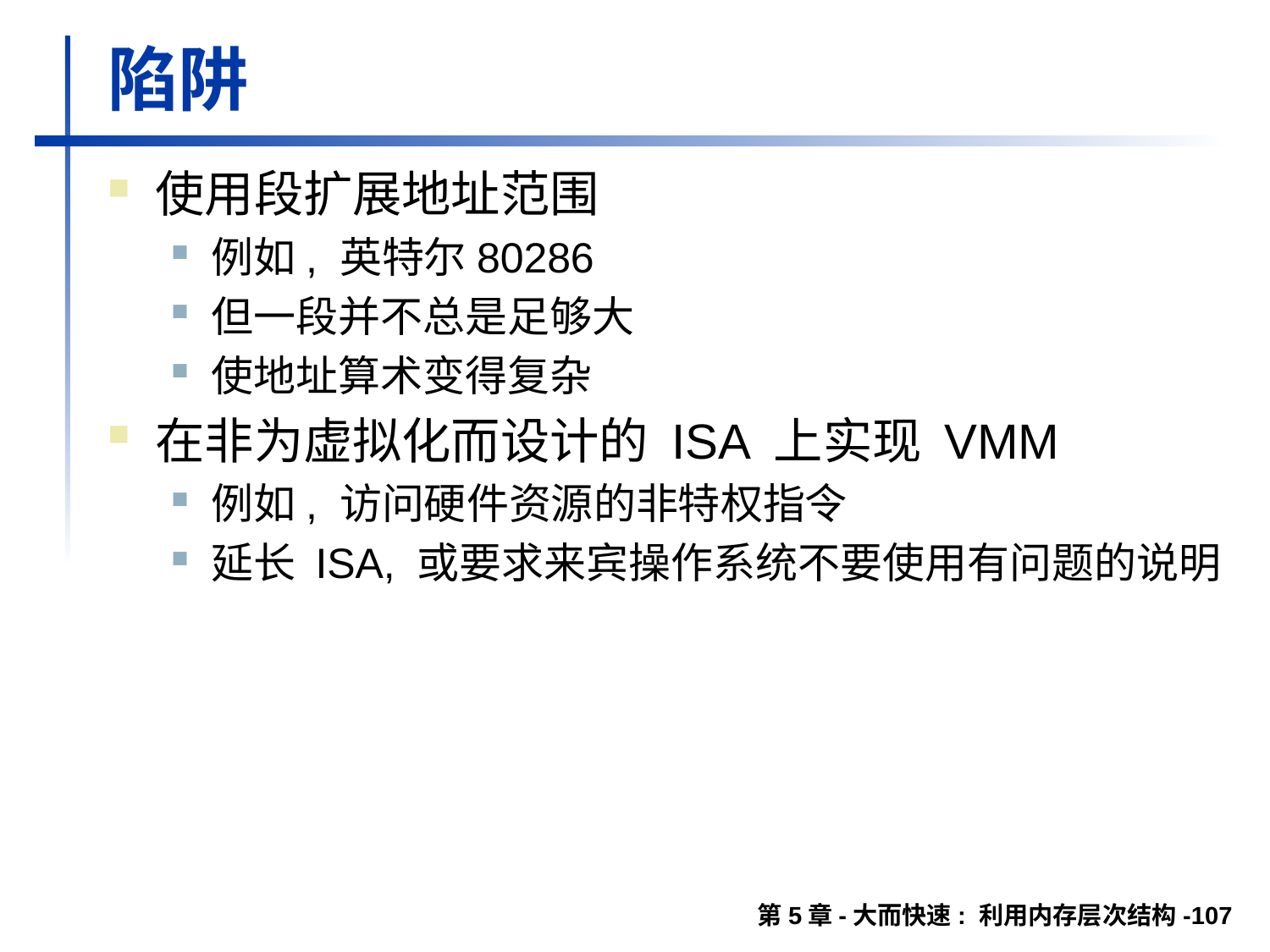

# 陷阱
使用段扩展地址范围
例如, 英特尔80286
但一段并不总是足够大
使地址算术变得复杂
在非为虚拟化而设计的 ISA 上实现 VMM
例如, 访问硬件资源的非特权指令
延长 ISA, 或要求来宾操作系统不要使用有问题的说明
第5章-大而快速: 利用内存层次结构-107